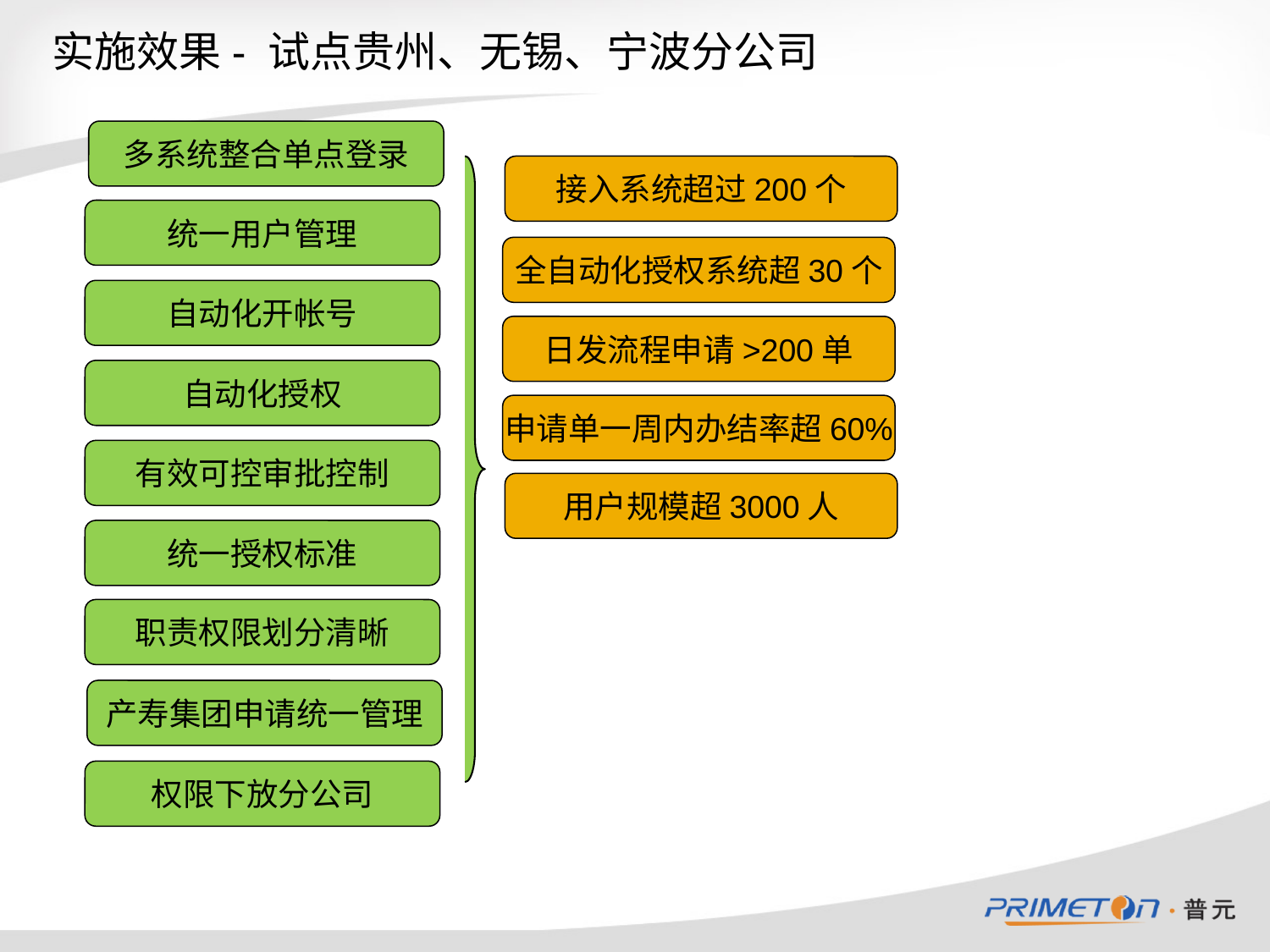

实施效果- 试点贵州、无锡、宁波分公司
多系统整合单点登录
接入系统超过200个

统一用户管理
全自动化授权系统超30个
自动化开帐号
日发流程申请>200单
自动化授权
申请单一周内办结率超60%
有效可控审批控制
用户规模超3000人
统一授权标准
职责权限划分清晰
产寿集团申请统一管理
权限下放分公司